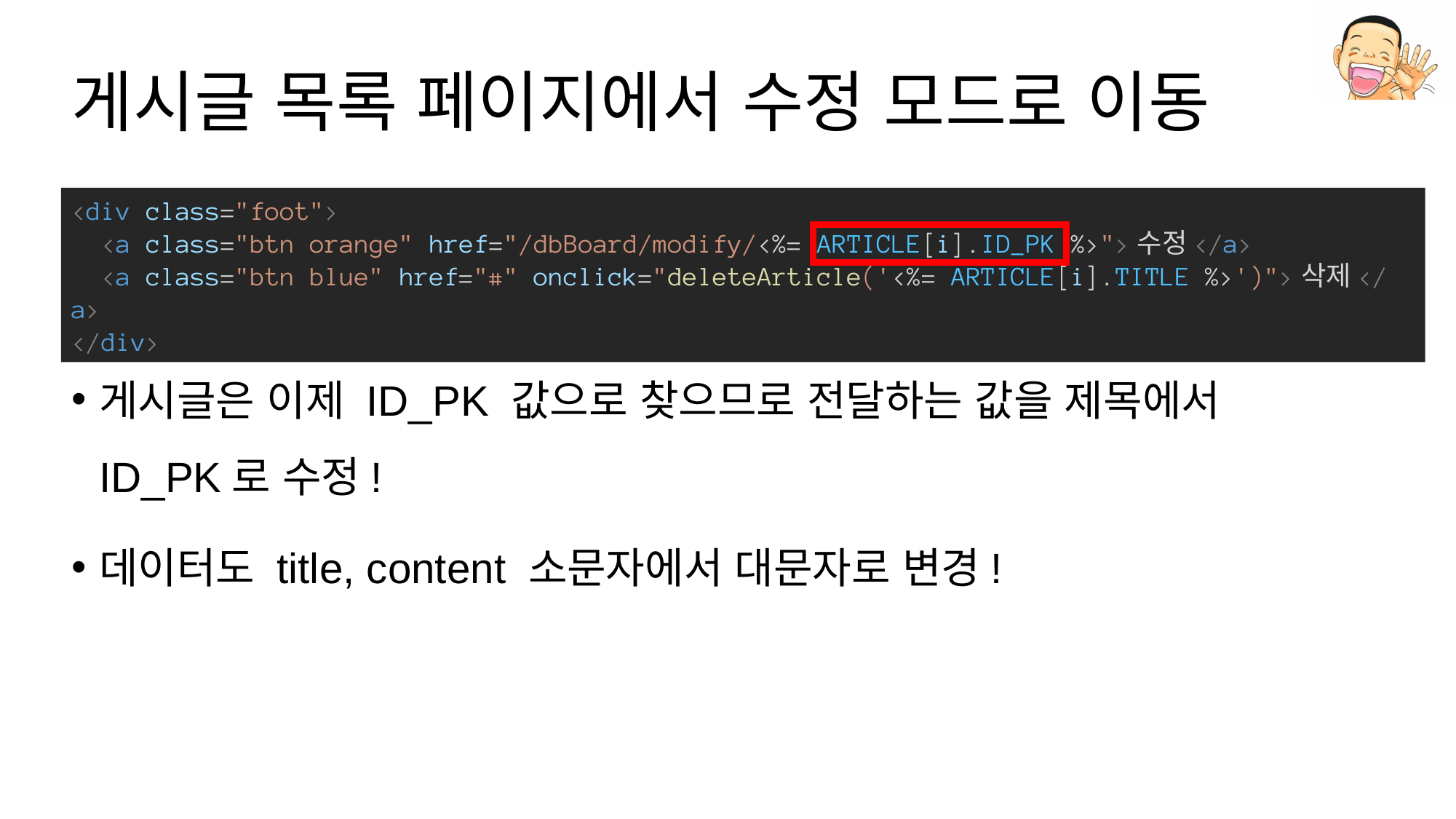

# 게시글 목록 페이지에서 수정 모드로 이동
<div class="foot">
  <a class="btn orange" href="/dbBoard/modify/<%= ARTICLE[i].ID_PK %>">수정</a>
  <a class="btn blue" href="#" onclick="deleteArticle('<%= ARTICLE[i].TITLE %>')">삭제</a>
</div>

게시글은 이제 ID_PK 값으로 찾으므로 전달하는 값을 제목에서 ID_PK로 수정!
데이터도 title, content 소문자에서 대문자로 변경!